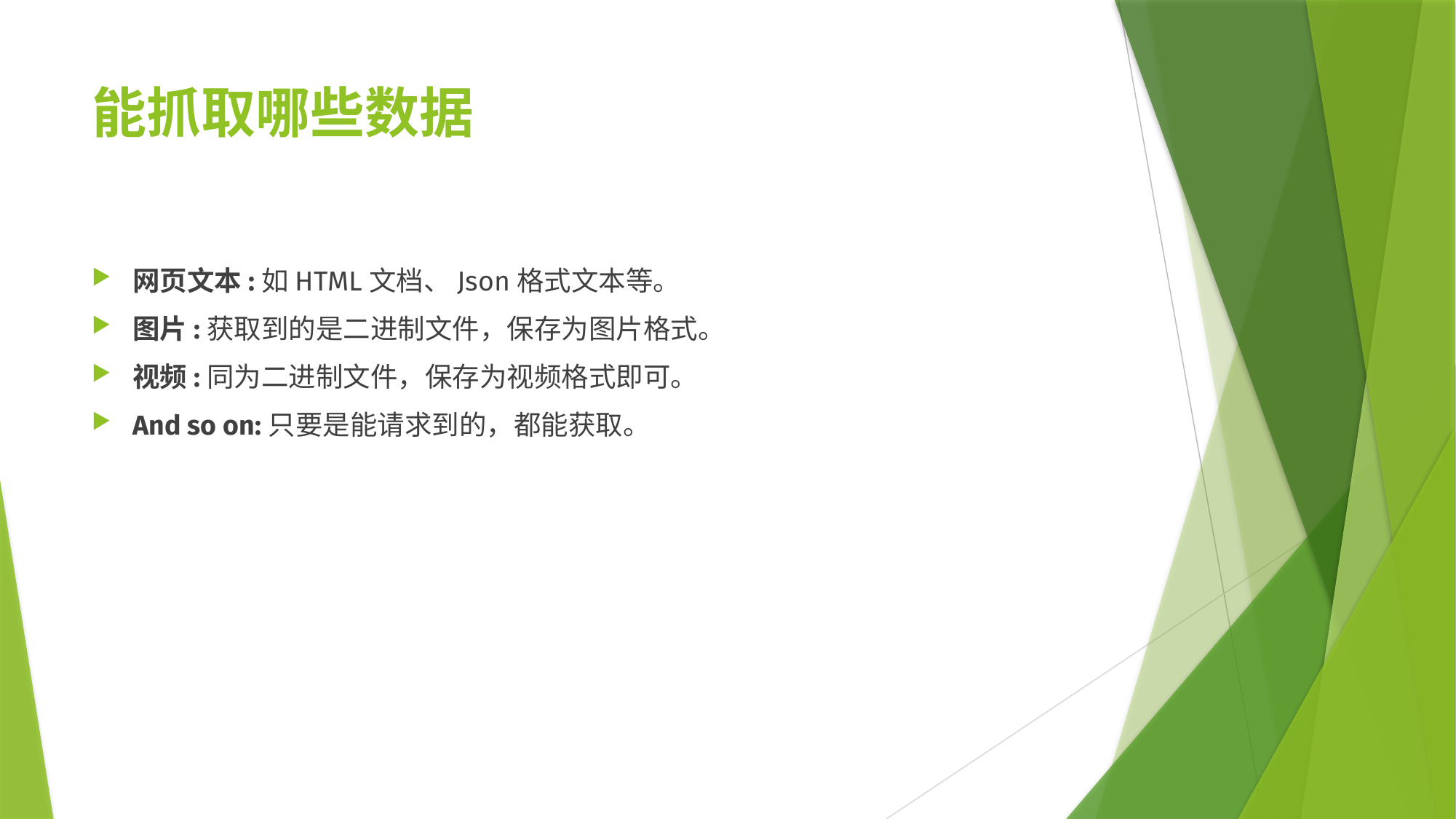

# 能抓取哪些数据
网页文本:如HTML文档、Json格式文本等。
图片:获取到的是二进制文件，保存为图片格式。
视频:同为二进制文件，保存为视频格式即可。
And so on:只要是能请求到的，都能获取。